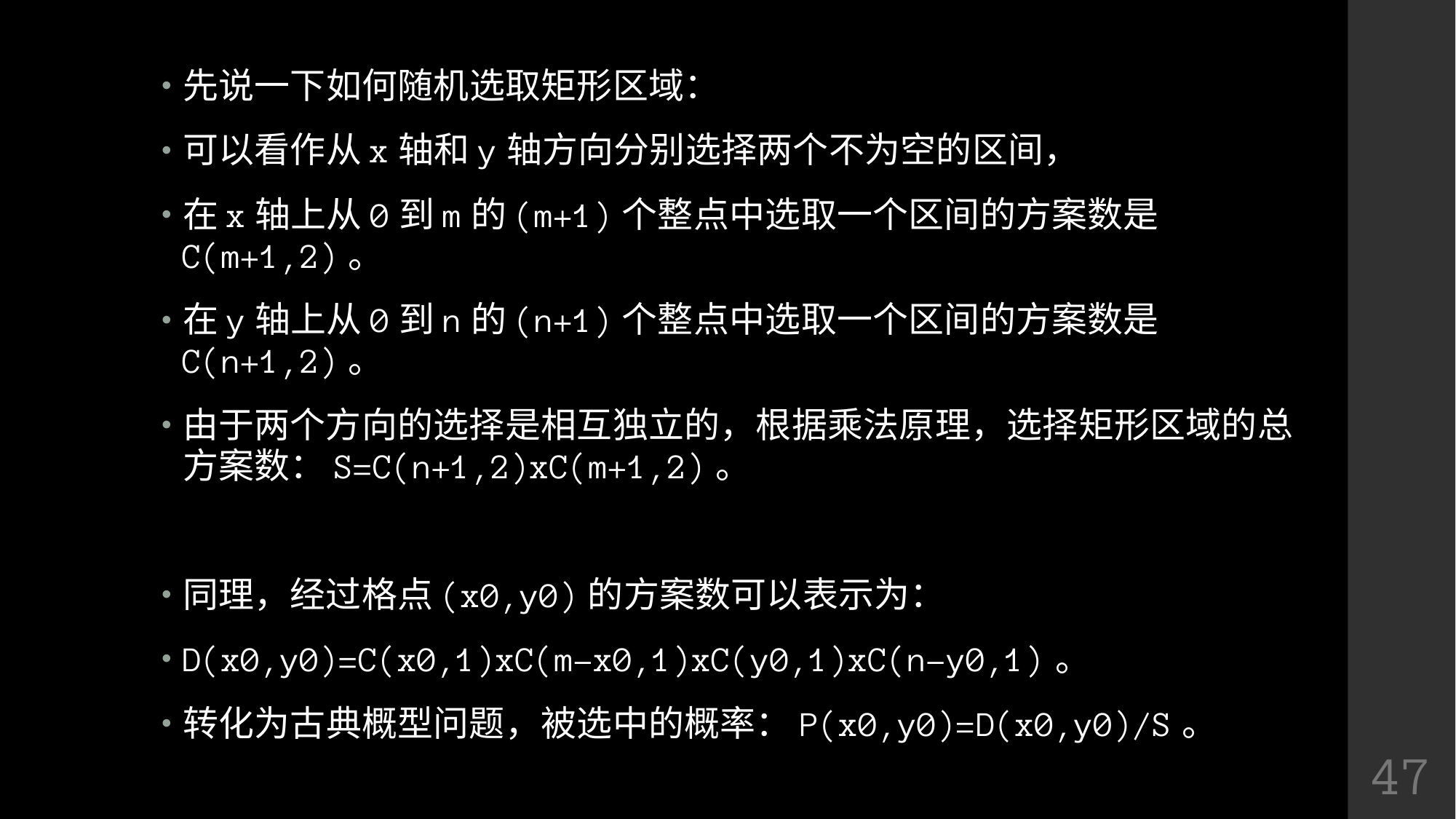

先说一下如何随机选取矩形区域：
可以看作从x轴和y轴方向分别选择两个不为空的区间，
在x轴上从0到m的(m+1)个整点中选取一个区间的方案数是C(m+1,2)。
在y轴上从0到n的(n+1)个整点中选取一个区间的方案数是C(n+1,2)。
由于两个方向的选择是相互独立的，根据乘法原理，选择矩形区域的总方案数：S=C(n+1,2)xC(m+1,2)。

同理，经过格点(x0,y0)的方案数可以表示为：
D(x0,y0)=C(x0,1)xC(m-x0,1)xC(y0,1)xC(n-y0,1)。
转化为古典概型问题，被选中的概率：P(x0,y0)=D(x0,y0)/S。
47